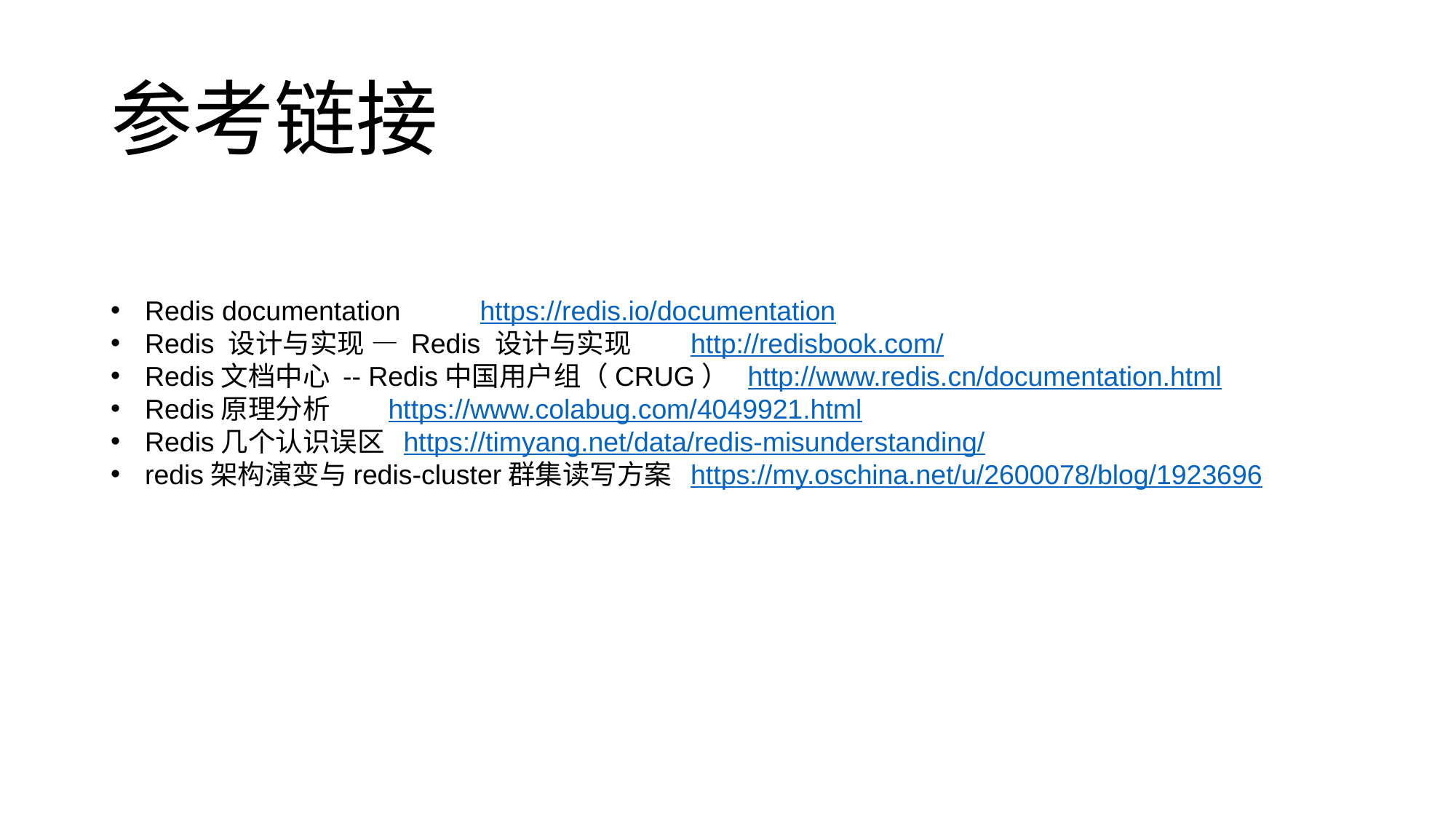

# 参考链接
Redis documentation	 https://redis.io/documentation
Redis 设计与实现 — Redis 设计与实现	http://redisbook.com/
Redis文档中心 -- Redis中国用户组（CRUG）  http://www.redis.cn/documentation.html
Redis原理分析	   https://www.colabug.com/4049921.html
Redis几个认识误区  https://timyang.net/data/redis-misunderstanding/
redis架构演变与redis-cluster群集读写方案  https://my.oschina.net/u/2600078/blog/1923696